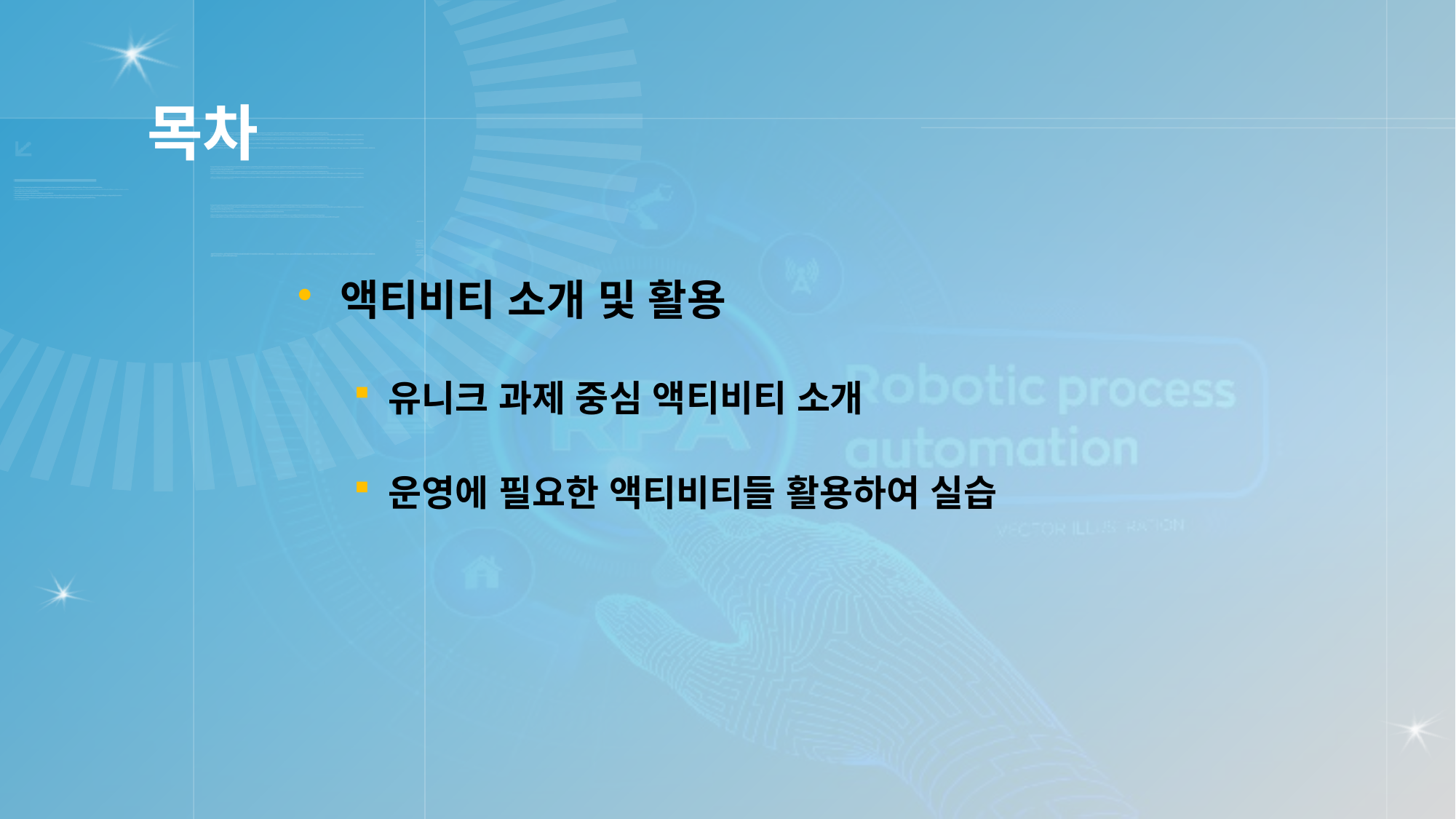

목차
액티비티 소개 및 활용
유니크 과제 중심 액티비티 소개
운영에 필요한 액티비티들 활용하여 실습